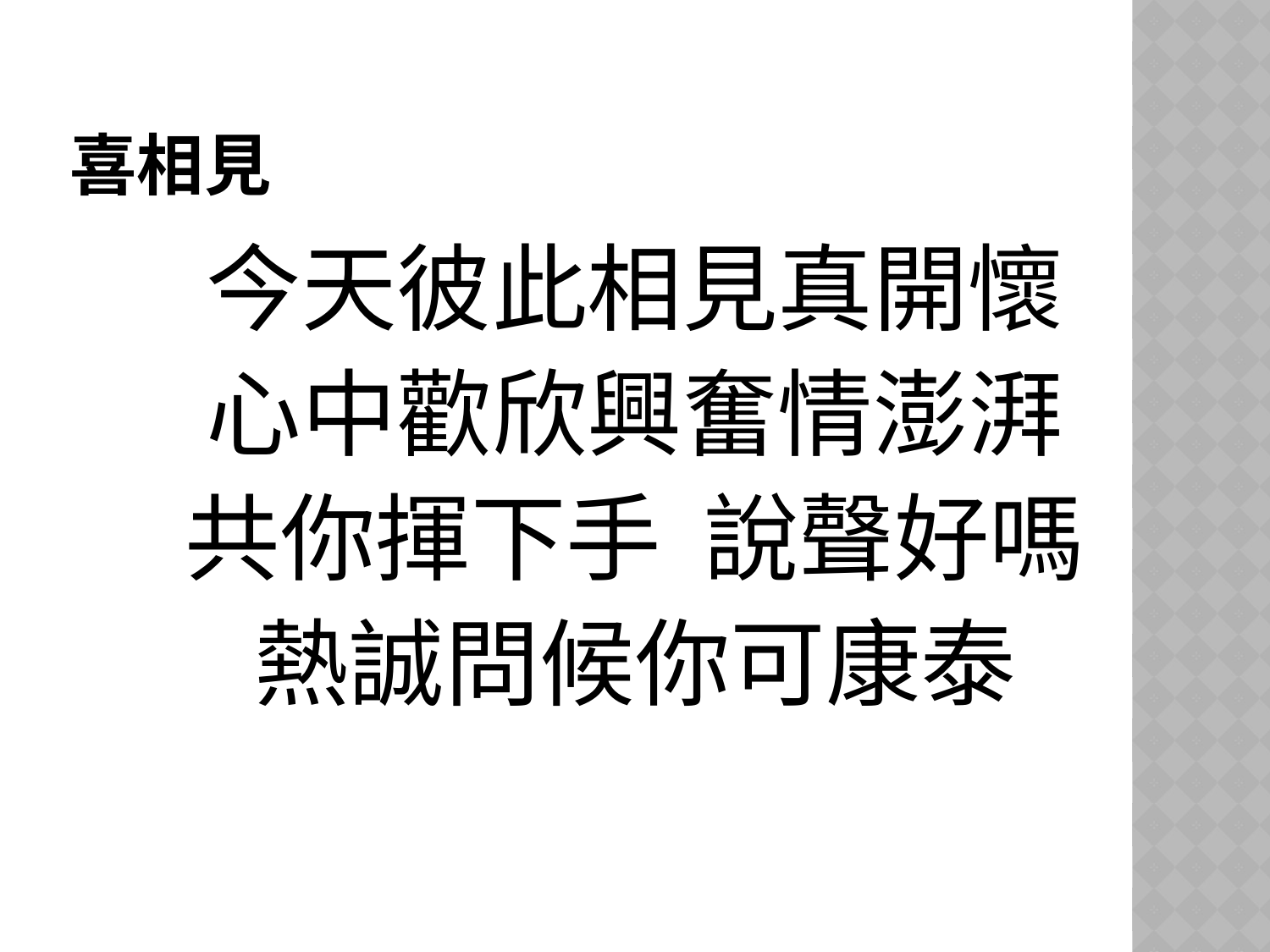

# 喜相見
今天彼此相見真開懷
心中歡欣興奮情澎湃
共你揮下手  說聲好嗎
熱誠問候你可康泰